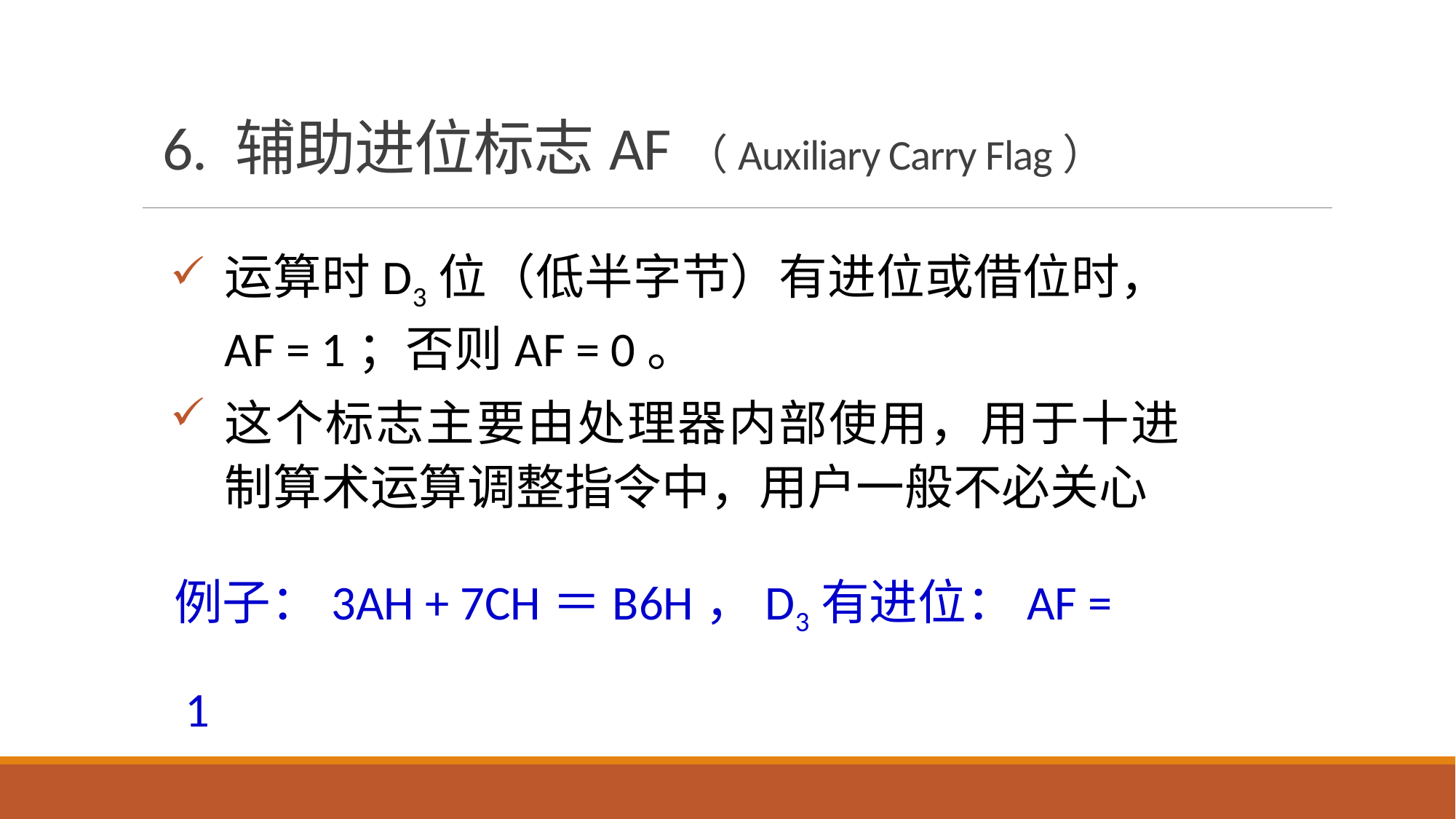

# 6. 辅助进位标志AF（Auxiliary Carry Flag）
运算时D3位（低半字节）有进位或借位时，AF = 1；否则AF = 0。
这个标志主要由处理器内部使用，用于十进制算术运算调整指令中，用户一般不必关心

例子：3AH + 7CH＝B6H，D3有进位：AF = 1